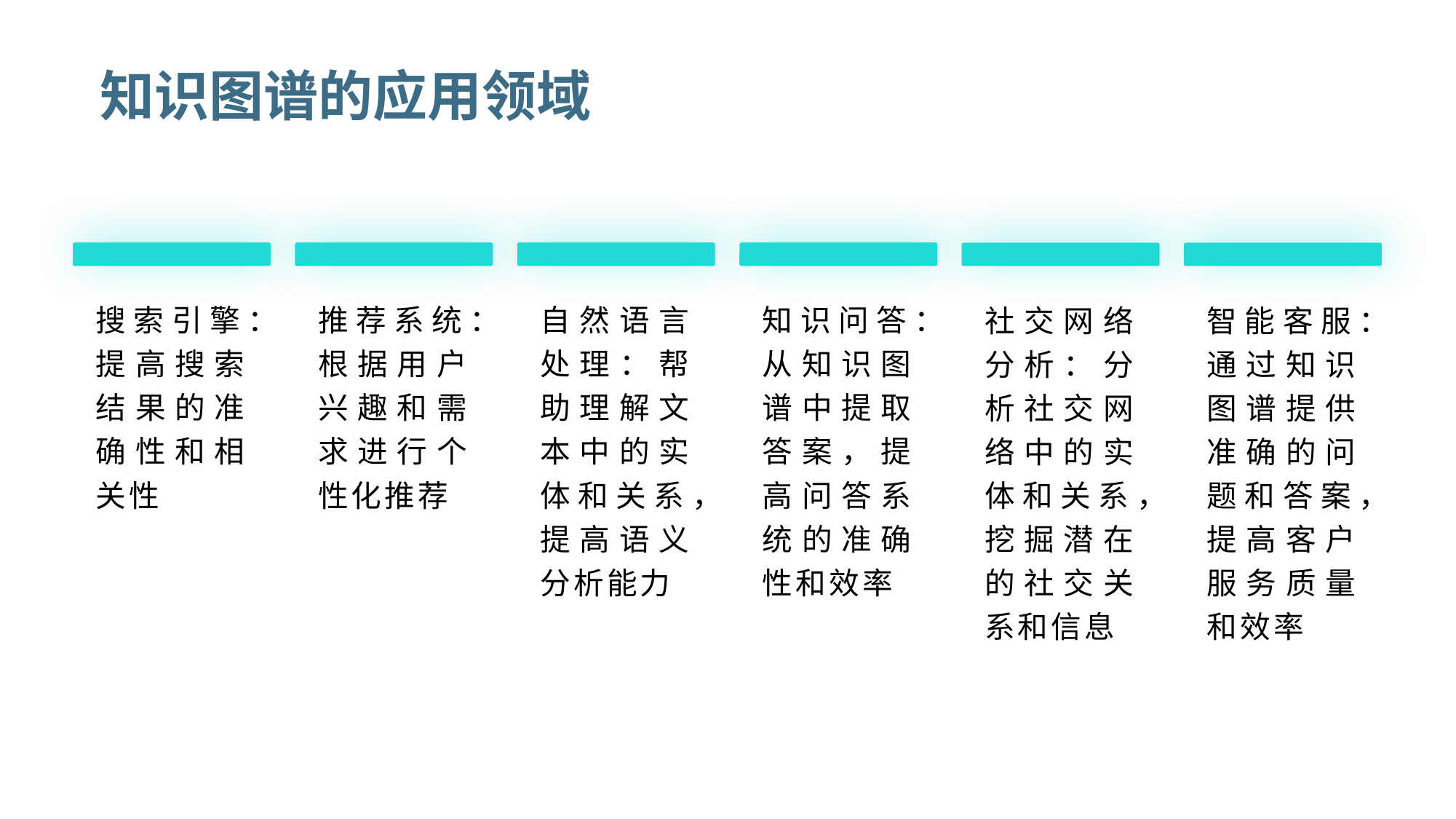

# 知识图谱的应用领域

搜索引擎：提高搜索结果的准确性和相关性
推荐系统：根据用户兴趣和需求进行个性化推荐
自然语言处理：帮助理解文本中的实体和关系，提高语义分析能力
知识问答：从知识图谱中提取答案，提高问答系统的准确性和效率
社交网络分析：分析社交网络中的实体和关系，挖掘潜在的社交关系和信息
智能客服：通过知识图谱提供准确的问题和答案，提高客户服务质量和效率